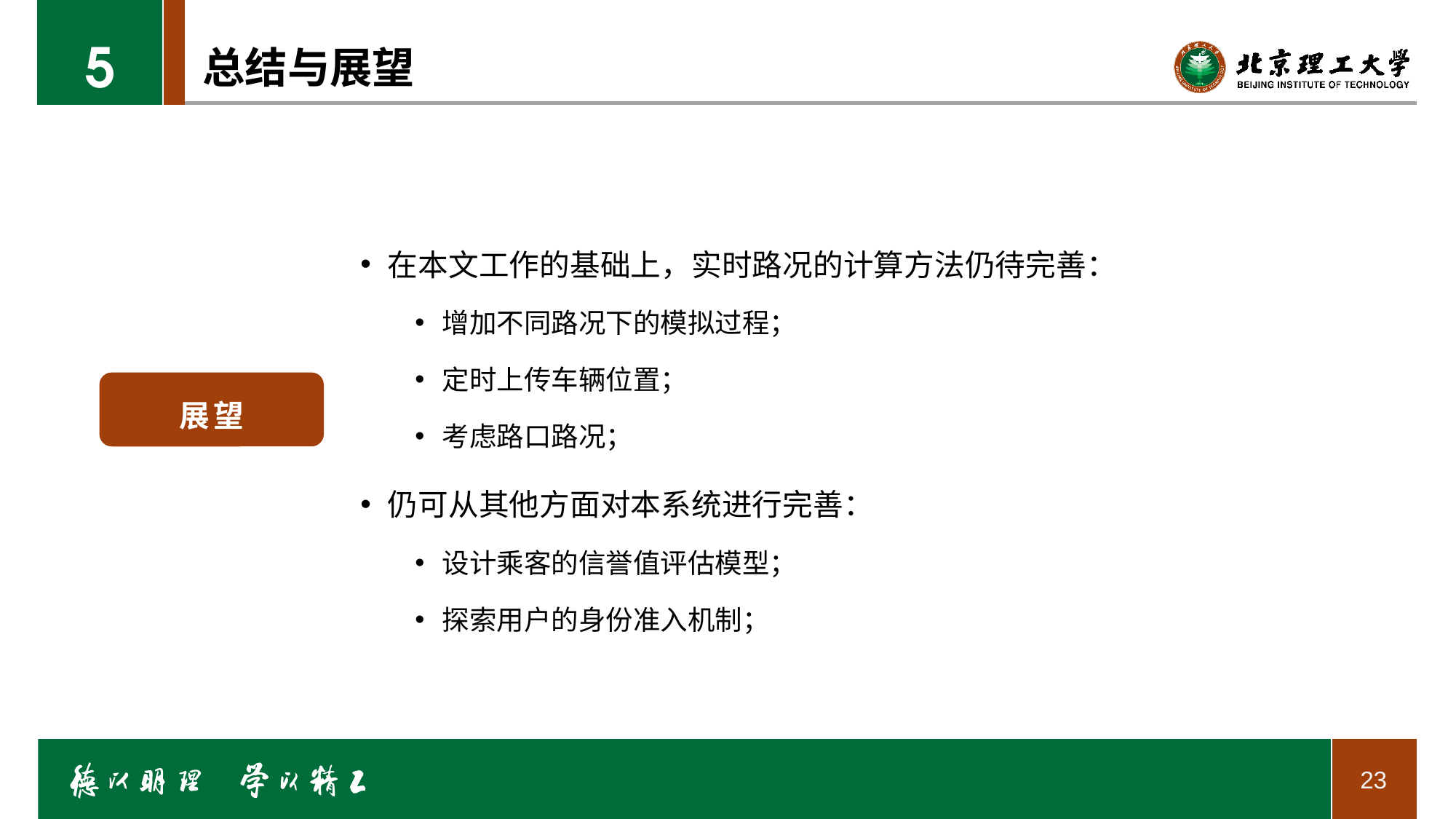

5
# 总结与展望
在本文工作的基础上，实时路况的计算方法仍待完善：
增加不同路况下的模拟过程；
定时上传车辆位置；
考虑路口路况；
仍可从其他方面对本系统进行完善：
设计乘客的信誉值评估模型；
探索用户的身份准入机制；
展望